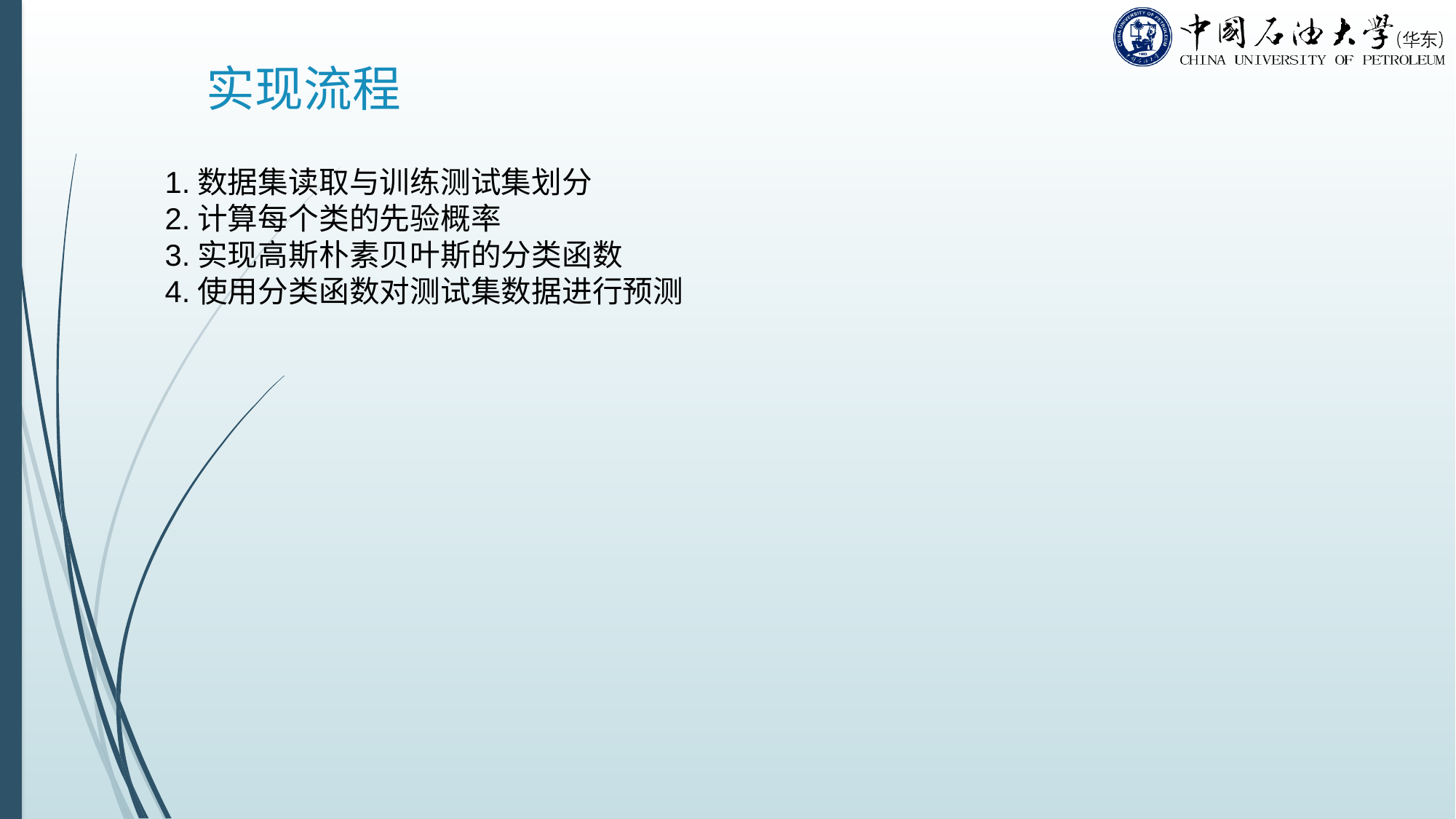

# 实现流程
1.数据集读取与训练测试集划分
2.计算每个类的先验概率
3.实现高斯朴素贝叶斯的分类函数
4.使用分类函数对测试集数据进行预测